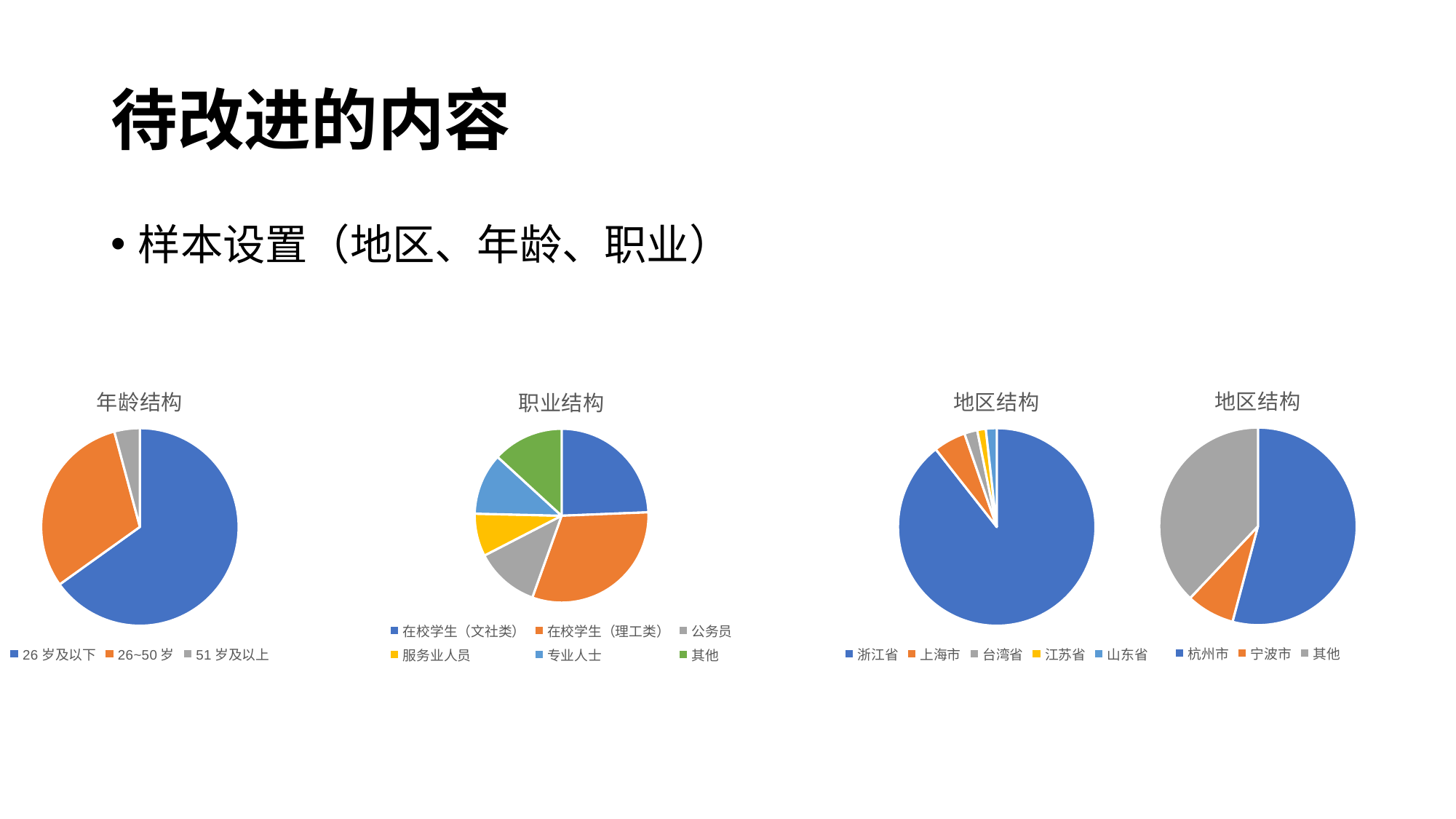

# 待改进的内容
样本设置（地区、年龄、职业）

### Chart:

| Category | 地区结构 |
|---|---|
| 杭州市 | 137.0 |
| 宁波市 | 20.0 |
| 其他 | 96.0 |

### Chart:

| Category | 年龄结构 |
|---|---|
| 26岁及以下 | 265.0 |
| 26~50岁 | 125.0 |
| 51岁及以上 | 17.0 |

### Chart:

| Category | 地区结构 |
|---|---|
| 浙江省 | 253.0 |
| 上海市 | 15.0 |
| 台湾省 | 6.0 |
| 江苏省 | 4.0 |
| 山东省 | 5.0 |

### Chart:

| Category | 职业结构 |
|---|---|
| 在校学生（文社类） | 98.0 |
| 在校学生（理工类） | 125.0 |
| 公务员 | 48.0 |
| 服务业人员 | 32.0 |
| 专业人士 | 46.0 |
| 其他 | 53.0 |